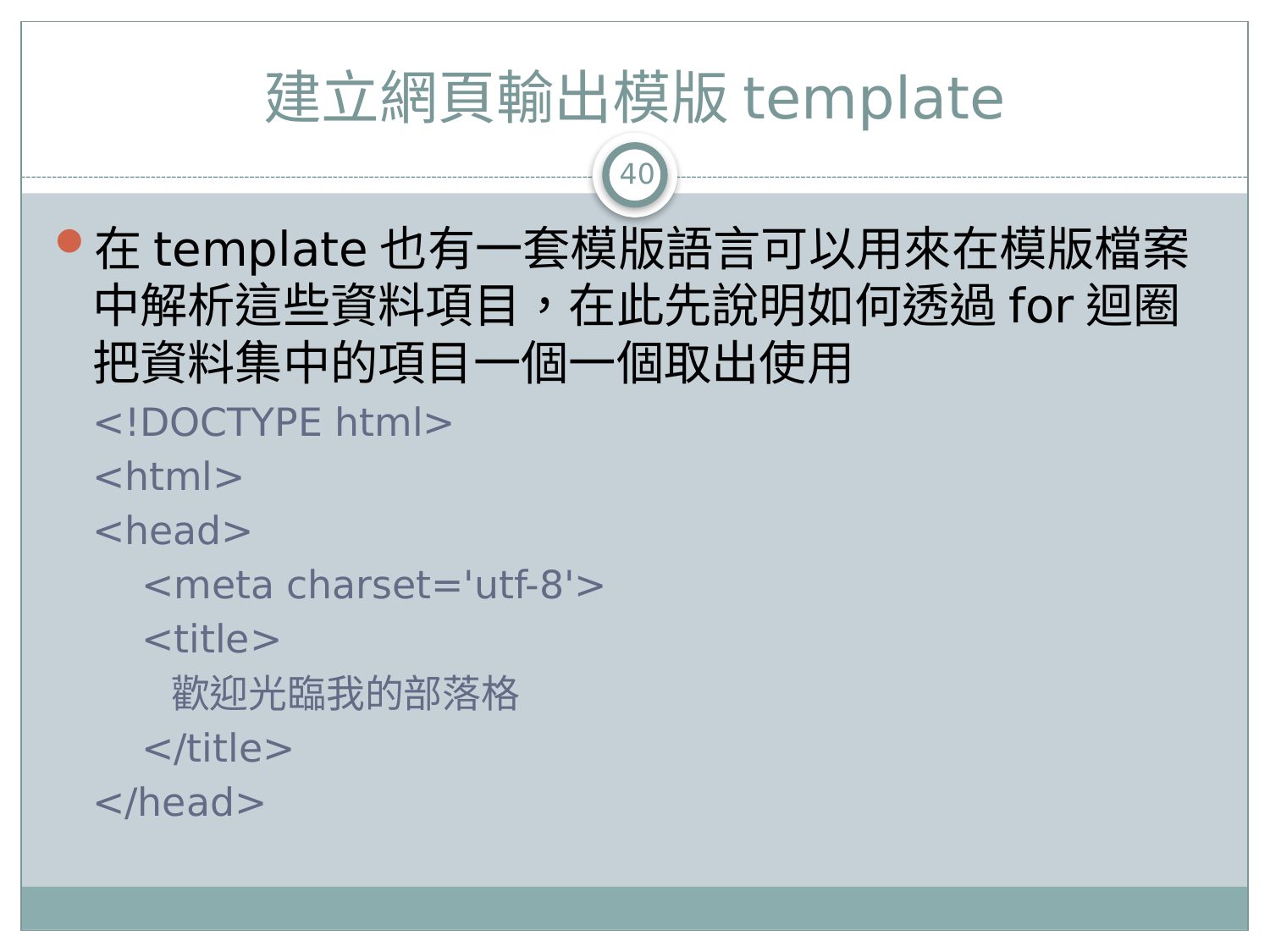

# 建立網頁輸出模版template
40
在template也有一套模版語言可以用來在模版檔案中解析這些資料項目，在此先說明如何透過for迴圈把資料集中的項目一個一個取出使用
<!DOCTYPE html>
<html>
<head>
    <meta charset='utf-8'>
    <title>
        歡迎光臨我的部落格
    </title>
</head>